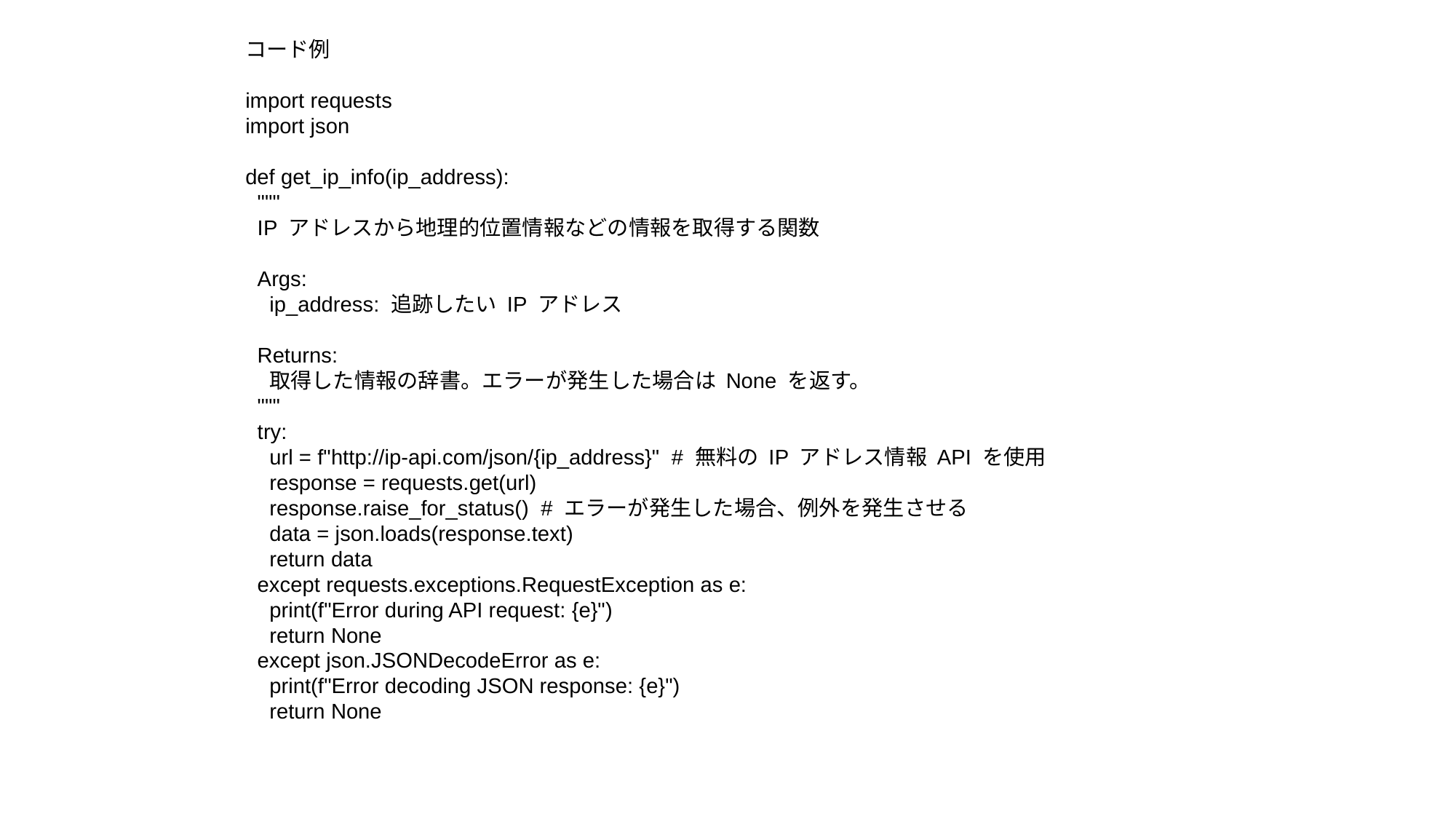

コード例

import requests
import json

def get_ip_info(ip_address):
  """
  IP アドレスから地理的位置情報などの情報を取得する関数

  Args:
    ip_address: 追跡したい IP アドレス

  Returns:
    取得した情報の辞書。エラーが発生した場合は None を返す。
  """
  try:
    url = f"http://ip-api.com/json/{ip_address}"  # 無料の IP アドレス情報 API を使用
    response = requests.get(url)
    response.raise_for_status()  # エラーが発生した場合、例外を発生させる
    data = json.loads(response.text)
    return data
  except requests.exceptions.RequestException as e:
    print(f"Error during API request: {e}")
    return None
  except json.JSONDecodeError as e:
    print(f"Error decoding JSON response: {e}")
    return None